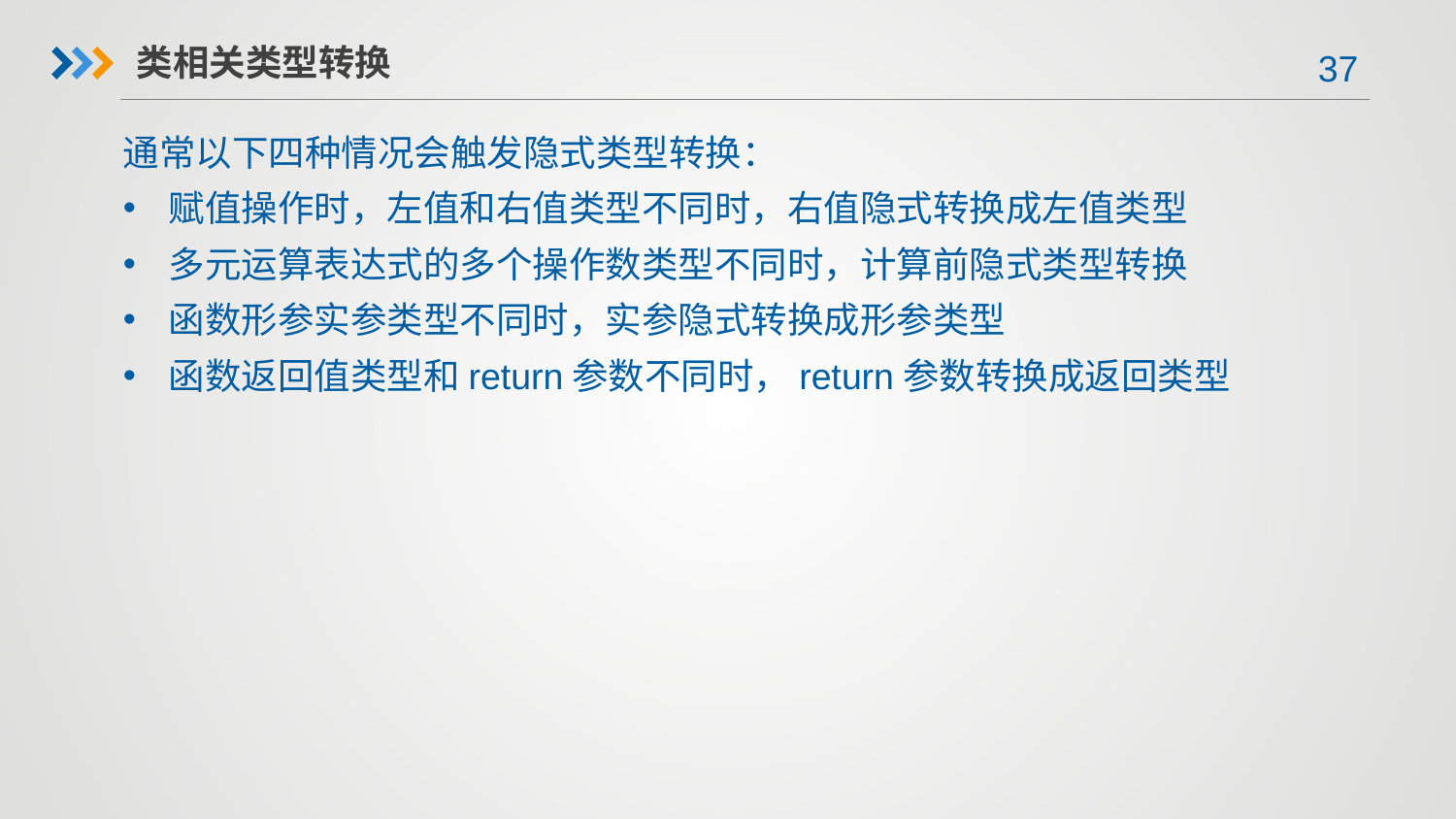

类相关类型转换
通常以下四种情况会触发隐式类型转换：
赋值操作时，左值和右值类型不同时，右值隐式转换成左值类型
多元运算表达式的多个操作数类型不同时，计算前隐式类型转换
函数形参实参类型不同时，实参隐式转换成形参类型
函数返回值类型和return参数不同时，return参数转换成返回类型